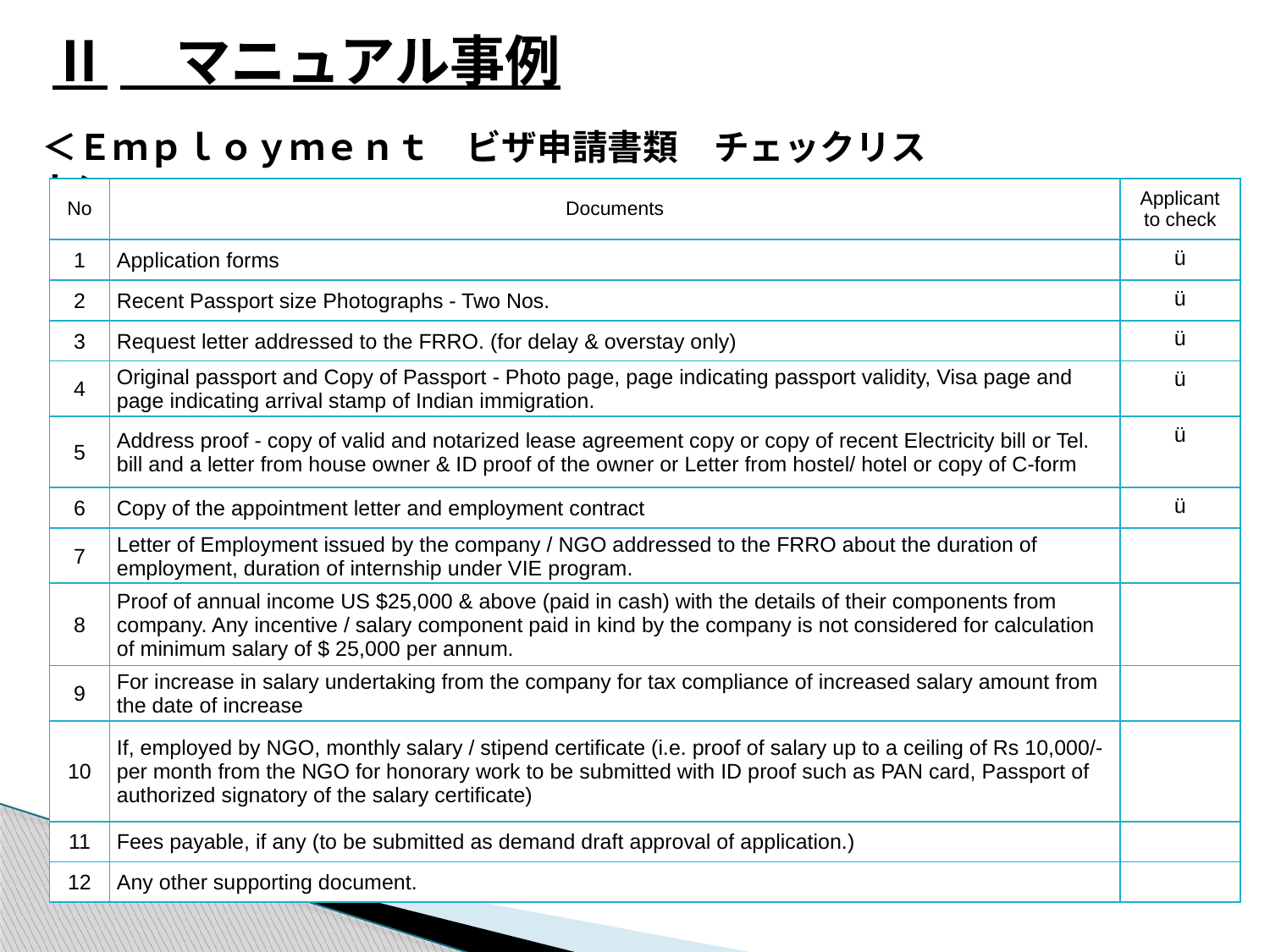

Ⅱ　マニュアル事例
＜Ｅｍｐｌｏｙｍｅｎｔ　ビザ申請書類　チェックリスト＞
| No | Documents | Applicant to check |
| --- | --- | --- |
| 1 | Application forms | ü |
| 2 | Recent Passport size Photographs - Two Nos. | ü |
| 3 | Request letter addressed to the FRRO. (for delay & overstay only) | ü |
| 4 | Original passport and Copy of Passport - Photo page, page indicating passport validity, Visa page and page indicating arrival stamp of Indian immigration. | ü |
| 5 | Address proof - copy of valid and notarized lease agreement copy or copy of recent Electricity bill or Tel. bill and a letter from house owner & ID proof of the owner or Letter from hostel/ hotel or copy of C-form | ü |
| 6 | Copy of the appointment letter and employment contract | ü |
| 7 | Letter of Employment issued by the company / NGO addressed to the FRRO about the duration of employment, duration of internship under VIE program. |  |
| 8 | Proof of annual income US $25,000 & above (paid in cash) with the details of their components from company. Any incentive / salary component paid in kind by the company is not considered for calculation of minimum salary of $ 25,000 per annum. |  |
| 9 | For increase in salary undertaking from the company for tax compliance of increased salary amount from the date of increase |  |
| 10 | If, employed by NGO, monthly salary / stipend certificate (i.e. proof of salary up to a ceiling of Rs 10,000/- per month from the NGO for honorary work to be submitted with ID proof such as PAN card, Passport of authorized signatory of the salary certificate) |  |
| 11 | Fees payable, if any (to be submitted as demand draft approval of application.) |  |
| 12 | Any other supporting document. |  |